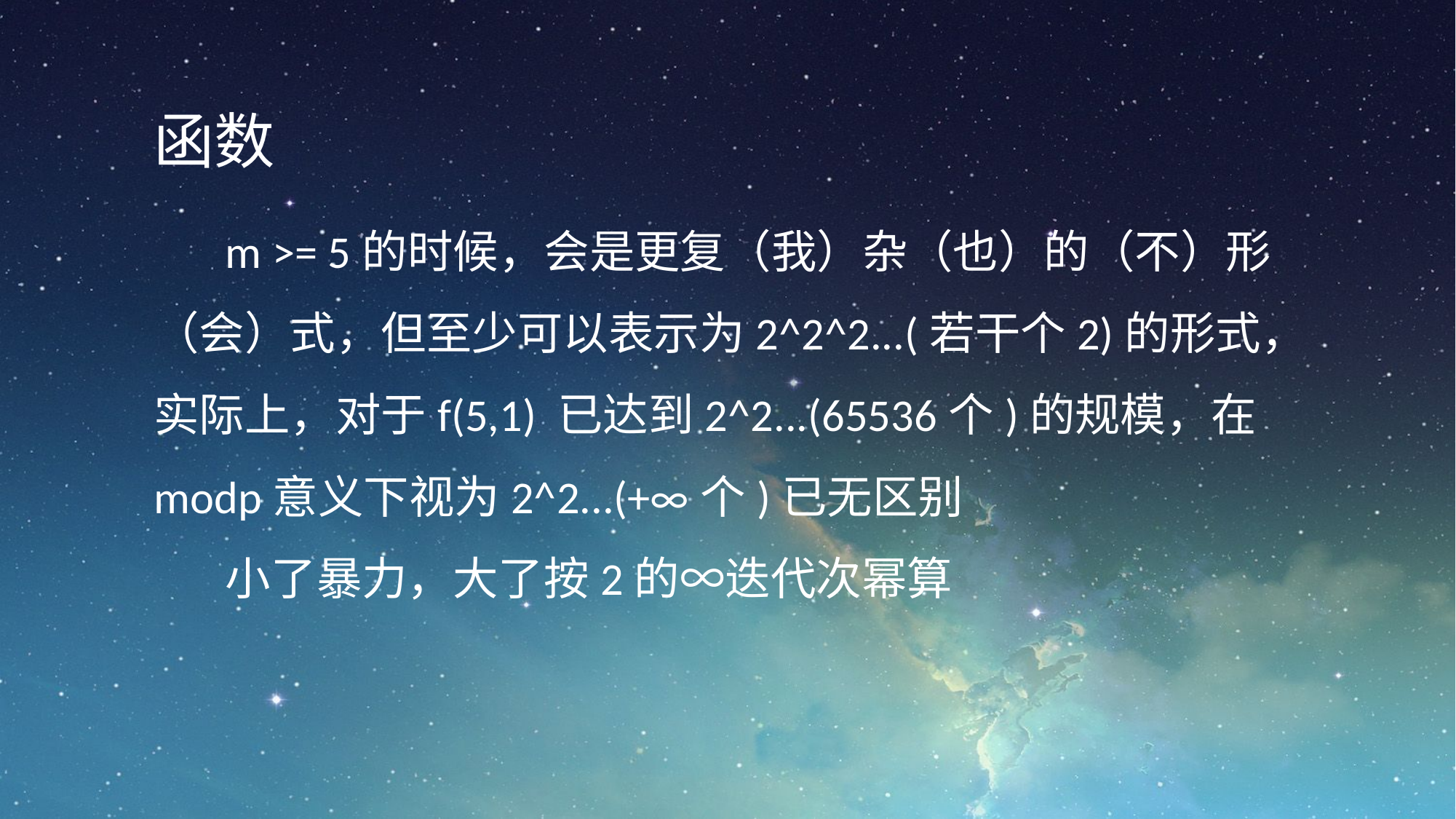

函数
m >= 5的时候，会是更复（我）杂（也）的（不）形（会）式，但至少可以表示为2^2^2...(若干个2)的形式，实际上，对于f(5,1) 已达到2^2...(65536个)的规模，在modp意义下视为2^2...(+∞个)已无区别
小了暴力，大了按2的∞迭代次幂算